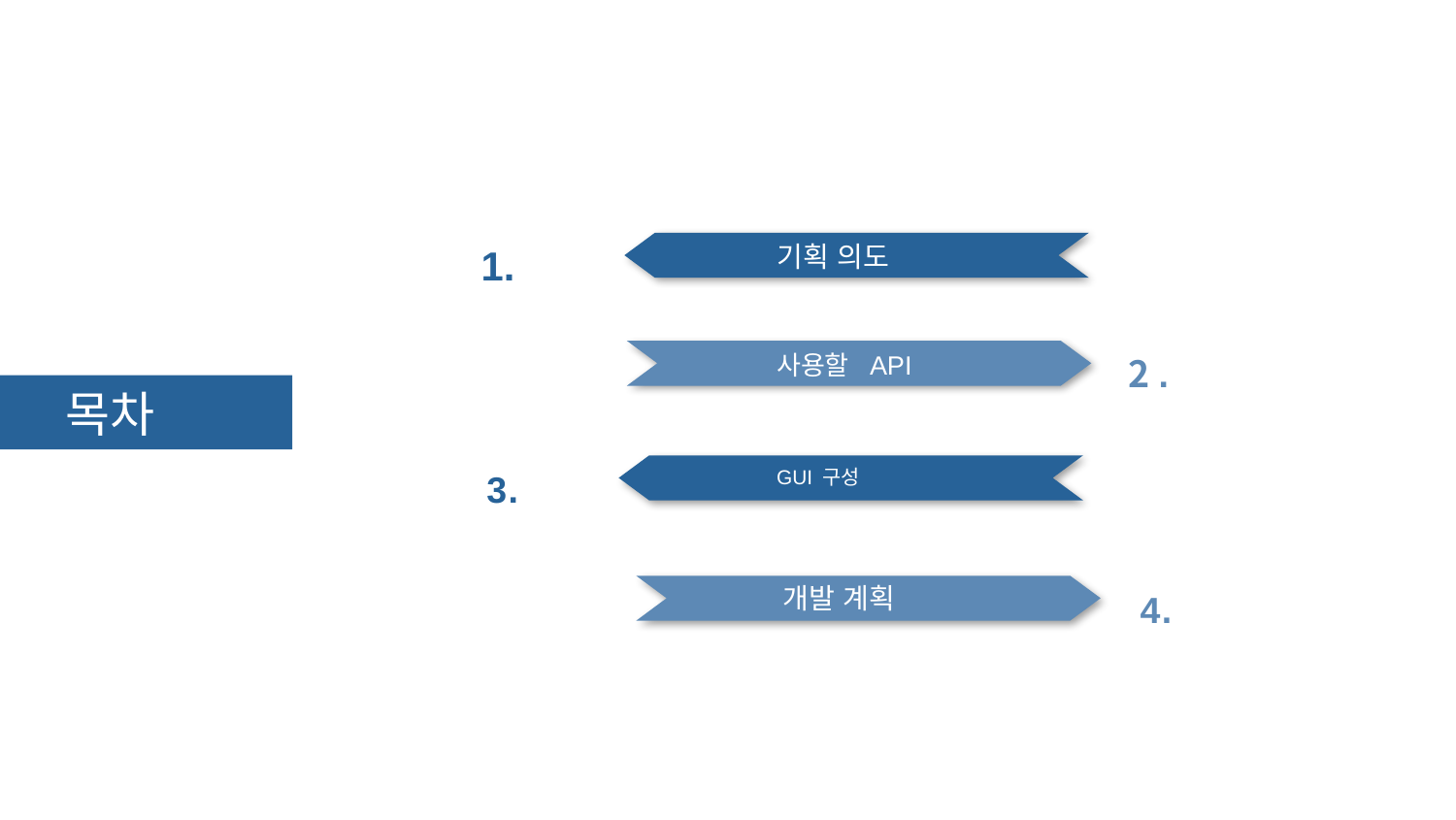

기획 의도

1.

사용할  API
2 .

목차

GUI 구성
3.
개발 계획

4.